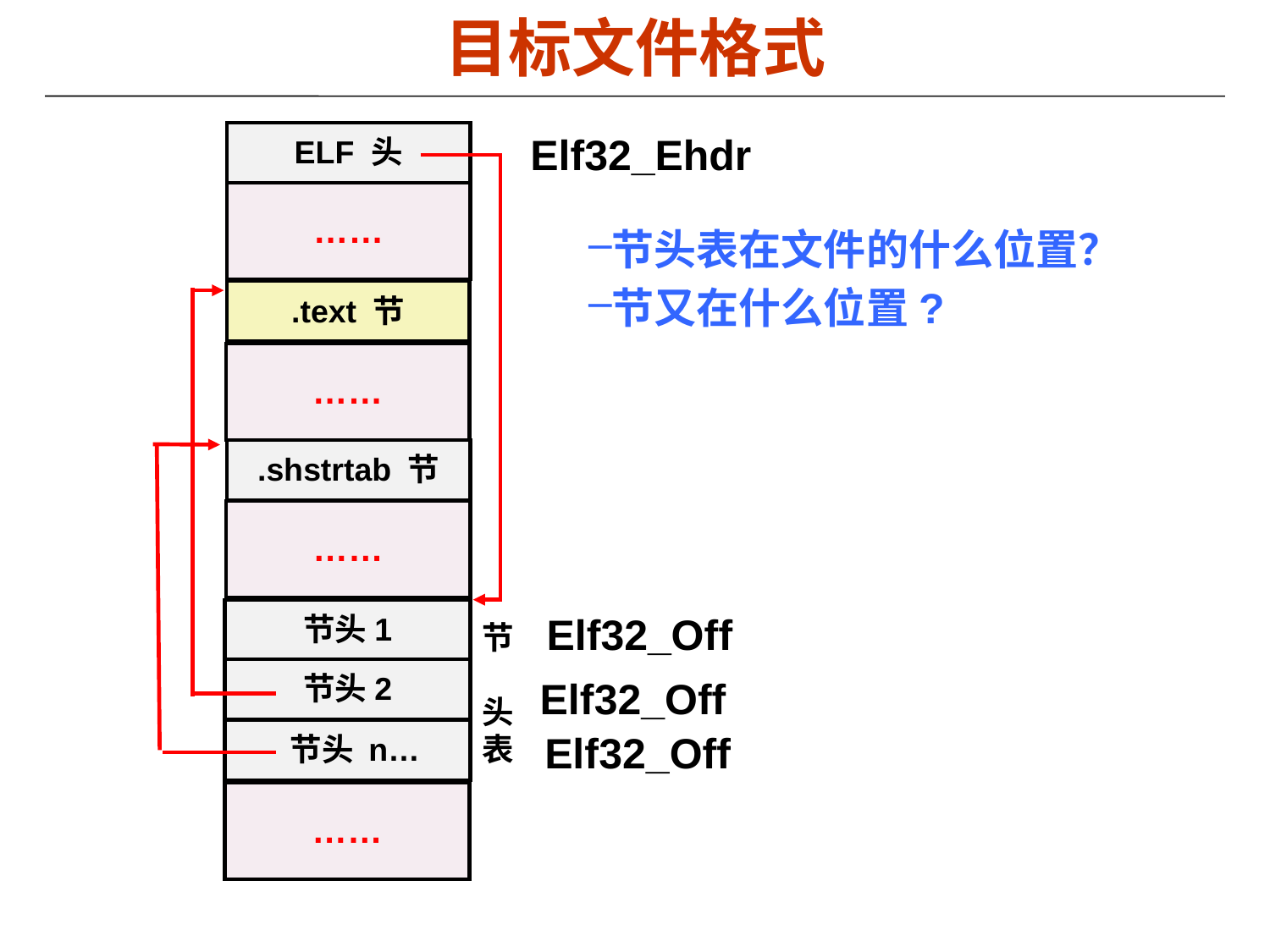

# 目标文件格式
Elf32_Ehdr
ELF 头
……
节头表在文件的什么位置？
节又在什么位置?
.text 节
……
.shstrtab 节
……
节头1
Elf32_Off
节

头
表
节头2
Elf32_Off
 节头 n…
Elf32_Off
……